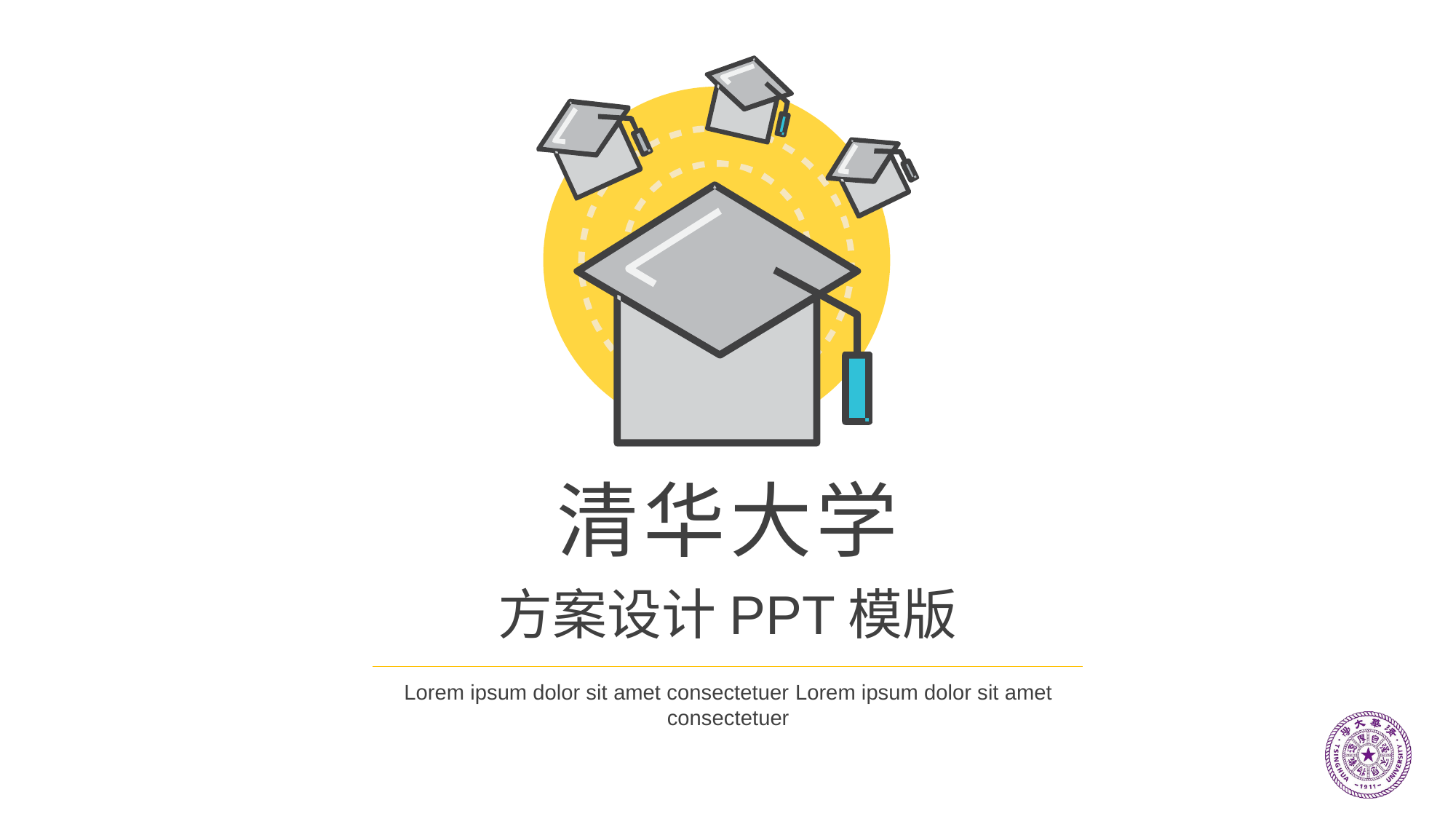

清华大学
方案设计PPT模版
Lorem ipsum dolor sit amet consectetuer Lorem ipsum dolor sit amet consectetuer